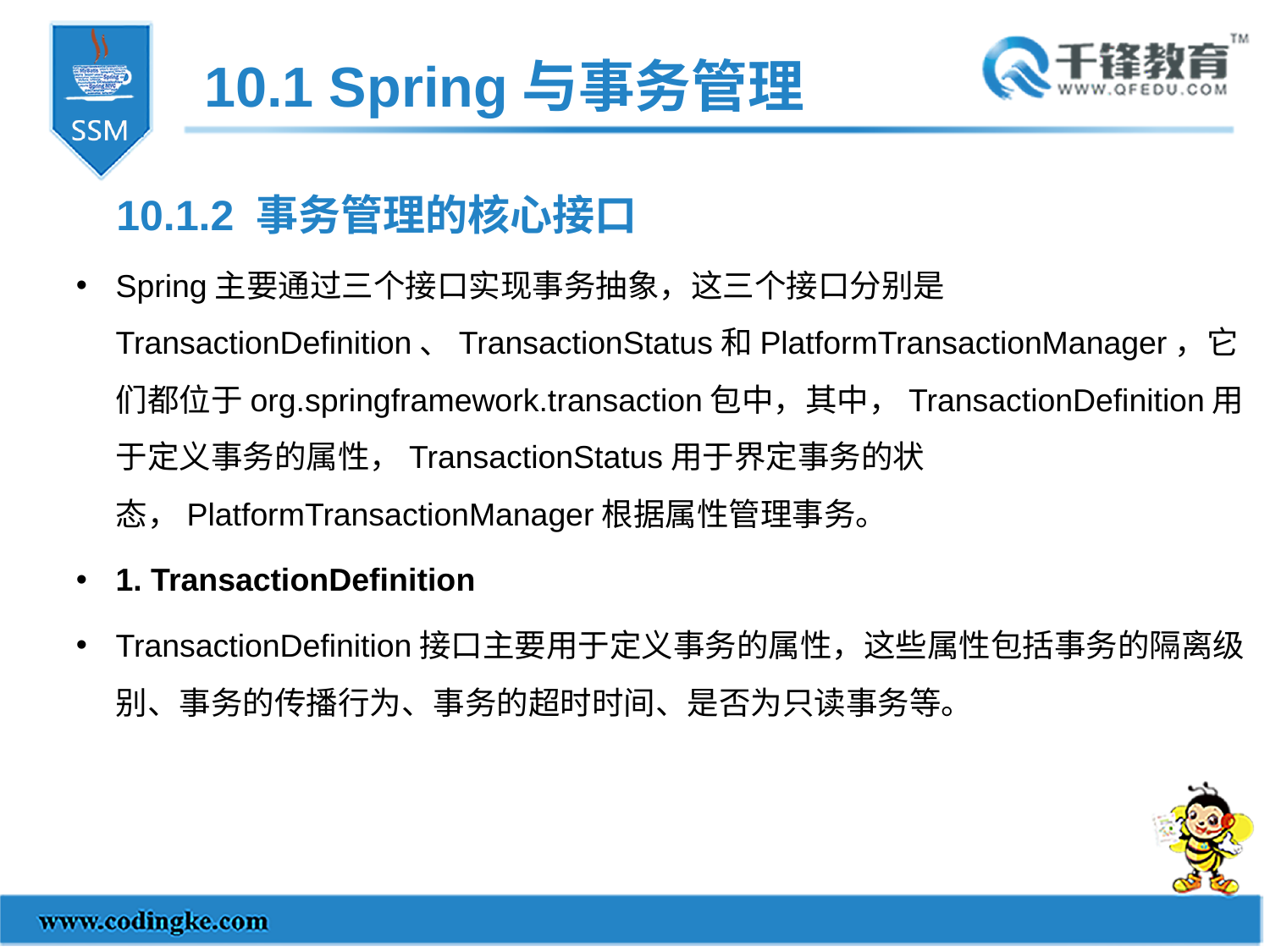

10.1 Spring与事务管理
10.1.2 事务管理的核心接口
Spring主要通过三个接口实现事务抽象，这三个接口分别是TransactionDefinition、TransactionStatus和PlatformTransactionManager，它们都位于org.springframework.transaction包中，其中，TransactionDefinition用于定义事务的属性，TransactionStatus用于界定事务的状态，PlatformTransactionManager根据属性管理事务。
1. TransactionDefinition
TransactionDefinition接口主要用于定义事务的属性，这些属性包括事务的隔离级别、事务的传播行为、事务的超时时间、是否为只读事务等。